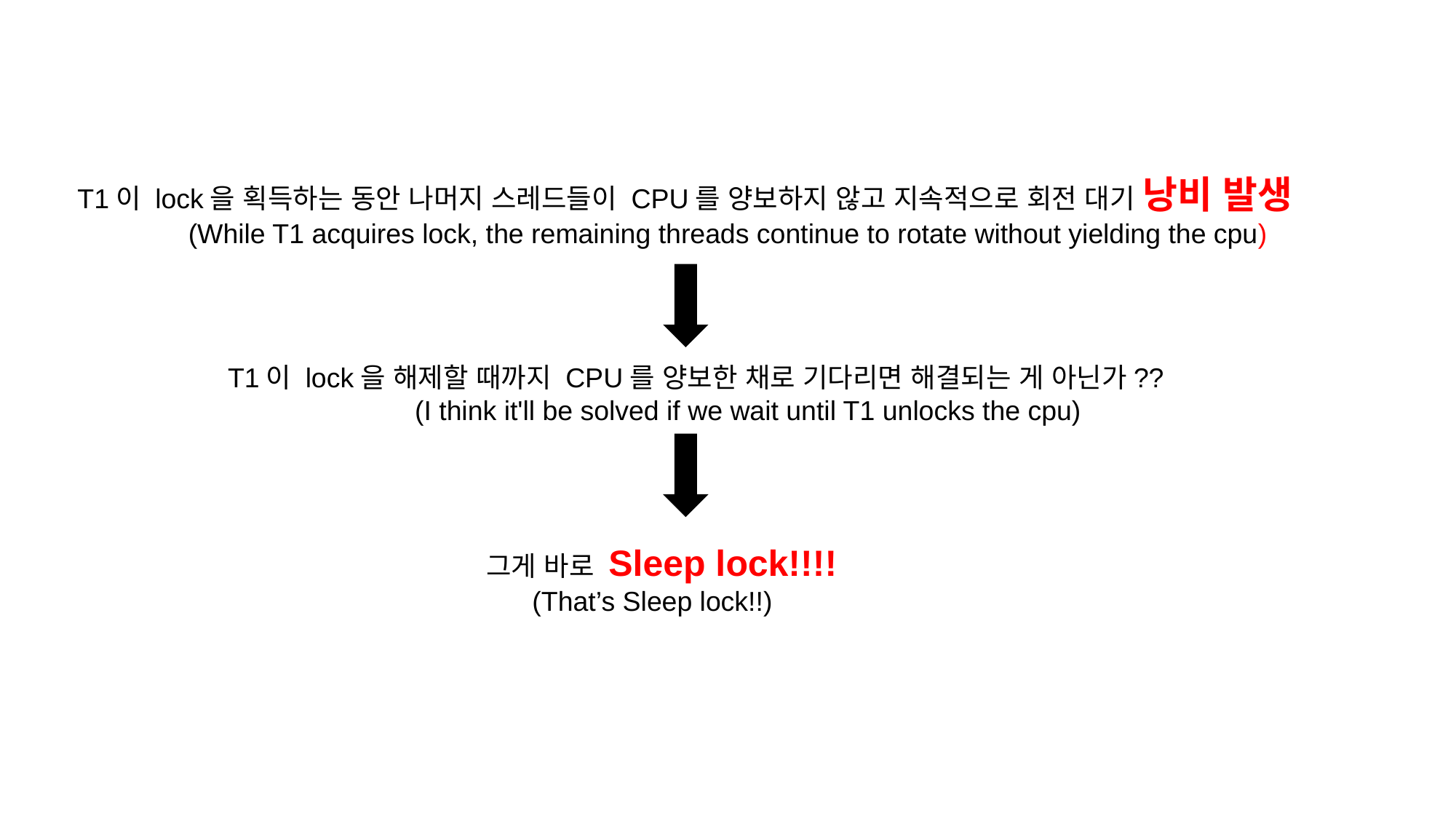

T1이 lock을 획득하는 동안 나머지 스레드들이 CPU를 양보하지 않고 지속적으로 회전 대기 낭비 발생
(While T1 acquires lock, the remaining threads continue to rotate without yielding the cpu)

T1이 lock을 해제할 때까지 CPU를 양보한 채로 기다리면 해결되는 게 아닌가??
(I think it'll be solved if we wait until T1 unlocks the cpu)

그게 바로 Sleep lock!!!!
      (That’s Sleep lock!!)